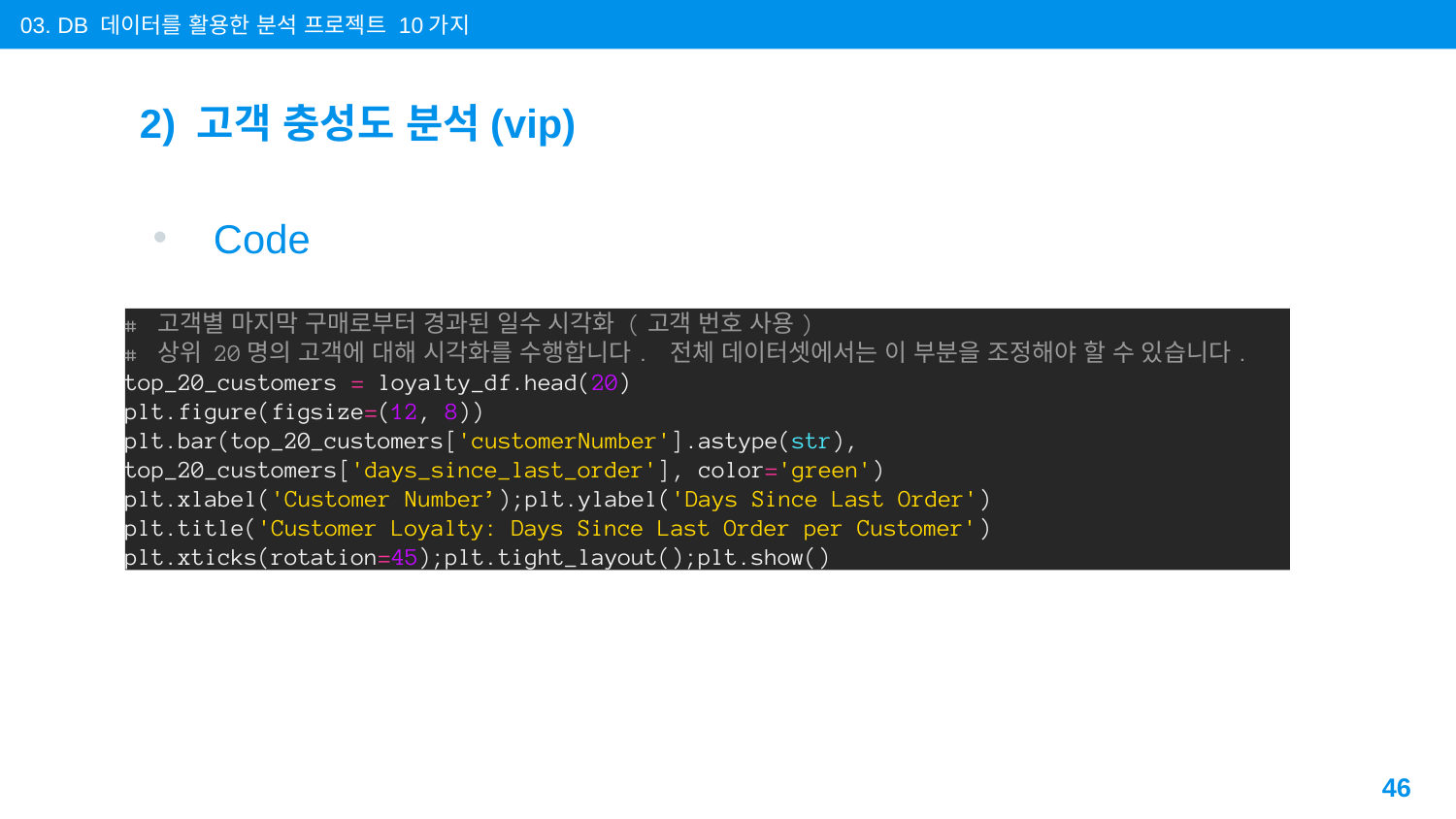

03. DB 데이터를 활용한 분석 프로젝트 10가지
# 2) 고객 충성도 분석(vip)
Code
# 고객별 마지막 구매로부터 경과된 일수 시각화 (고객 번호 사용)
# 상위 20명의 고객에 대해 시각화를 수행합니다. 전체 데이터셋에서는 이 부분을 조정해야 할 수 있습니다.
top_20_customers = loyalty_df.head(20)
plt.figure(figsize=(12, 8))
plt.bar(top_20_customers['customerNumber'].astype(str), top_20_customers['days_since_last_order'], color='green')
plt.xlabel('Customer Number’);plt.ylabel('Days Since Last Order')
plt.title('Customer Loyalty: Days Since Last Order per Customer')
plt.xticks(rotation=45);plt.tight_layout();plt.show()
46